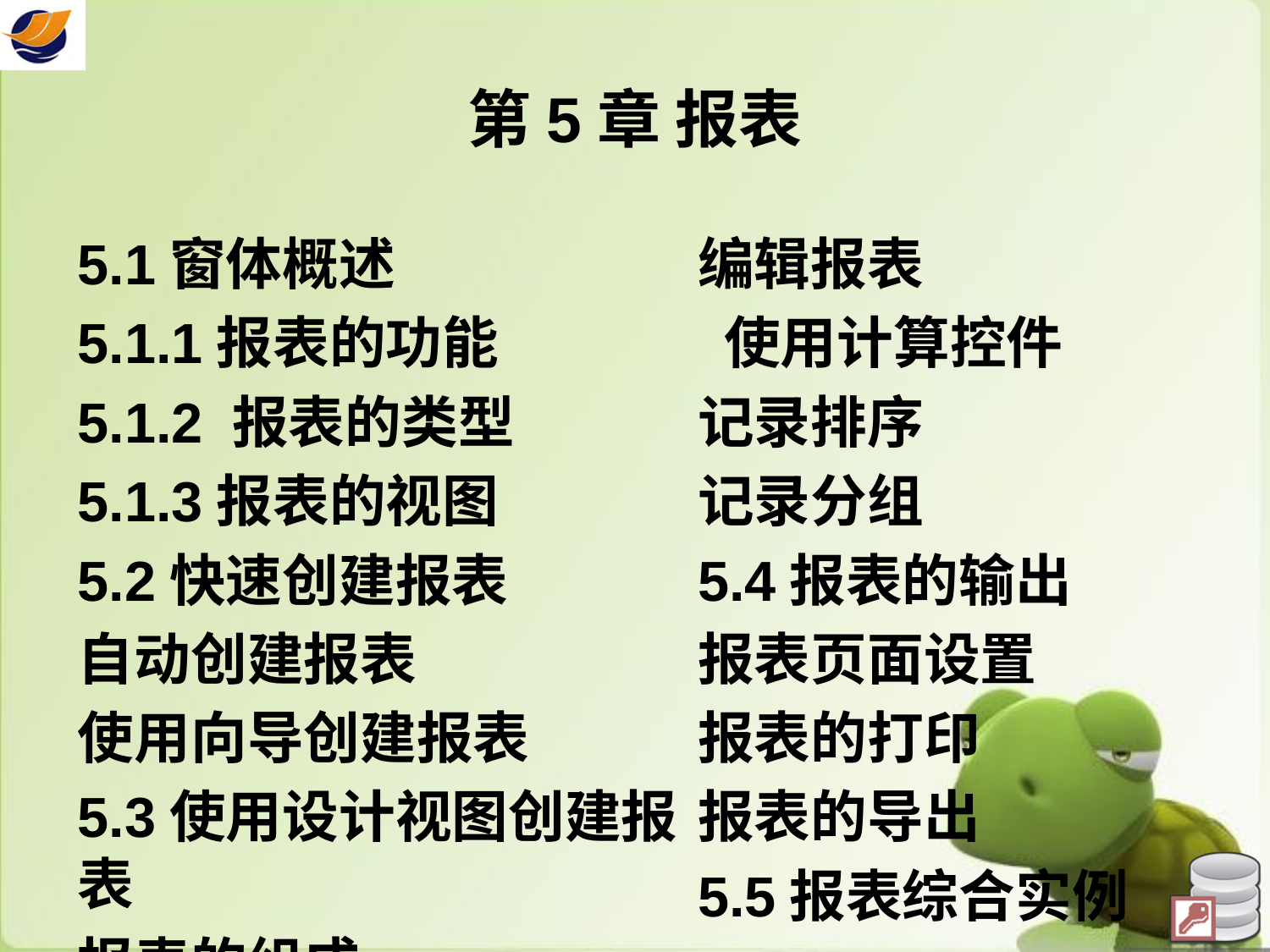

# 第5章 报表
5.1窗体概述
5.1.1报表的功能
5.1.2 报表的类型
5.1.3报表的视图
5.2快速创建报表
自动创建报表
使用向导创建报表
5.3使用设计视图创建报表
报表的组成
编辑报表
 使用计算控件
记录排序
记录分组
5.4报表的输出
报表页面设置
报表的打印
报表的导出
5.5报表综合实例